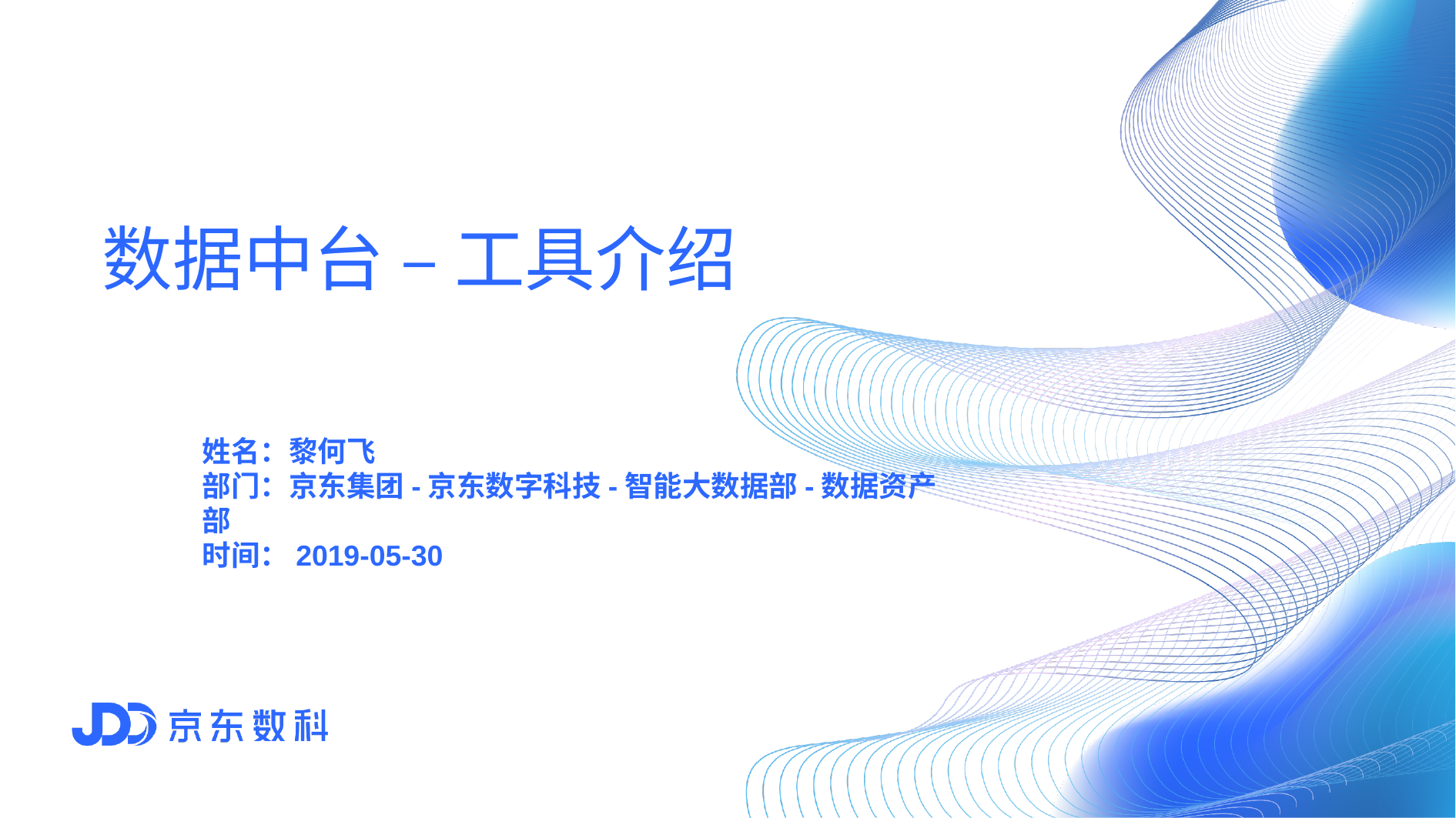

数据中台 – 工具介绍
姓名：黎何飞
部门：京东集团-京东数字科技-智能大数据部-数据资产部
时间：2019-05-30